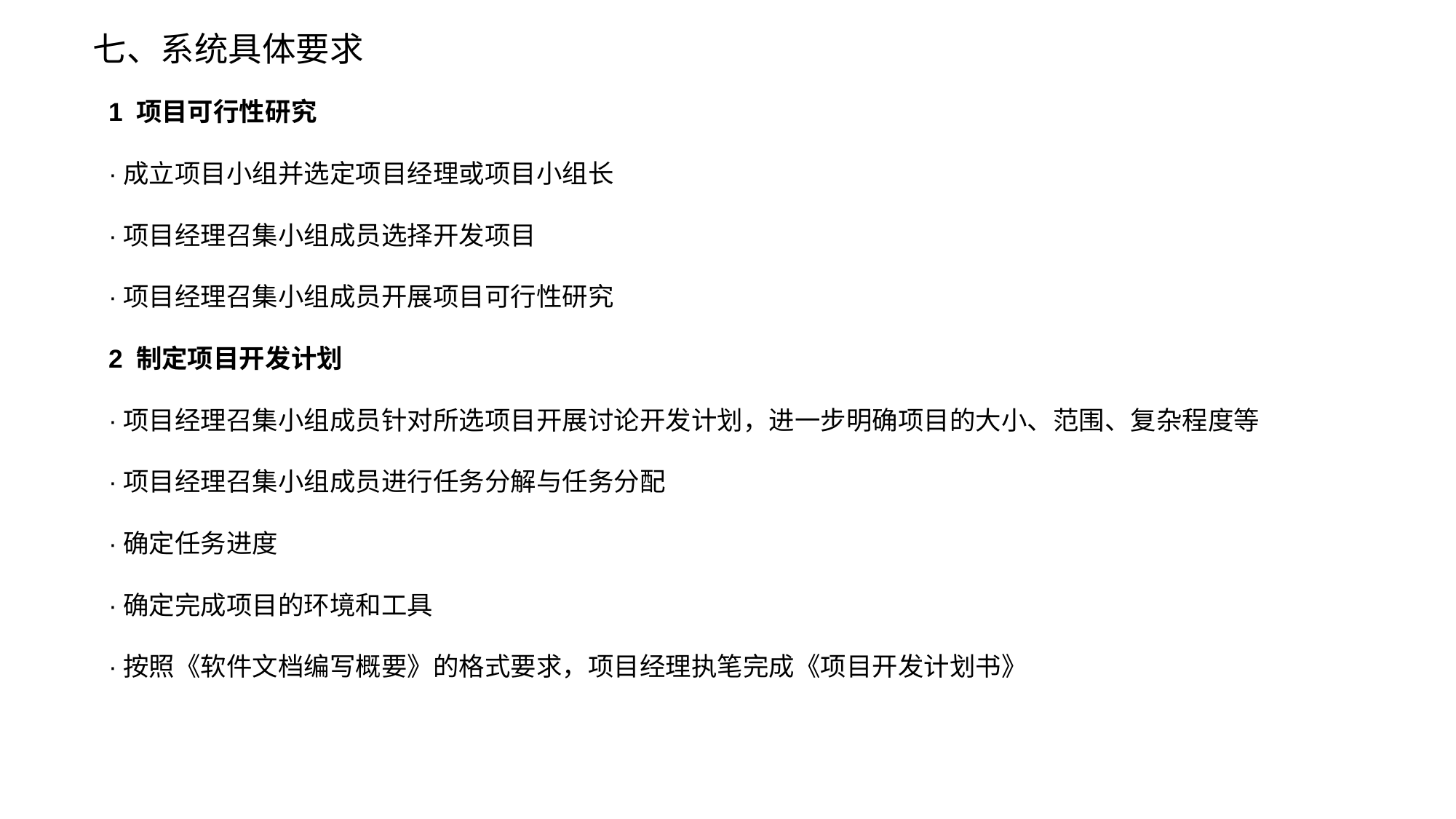

# 七、系统具体要求
1 项目可行性研究
·成立项目小组并选定项目经理或项目小组长
·项目经理召集小组成员选择开发项目
·项目经理召集小组成员开展项目可行性研究
2 制定项目开发计划
·项目经理召集小组成员针对所选项目开展讨论开发计划，进一步明确项目的大小、范围、复杂程度等
·项目经理召集小组成员进行任务分解与任务分配
·确定任务进度
·确定完成项目的环境和工具
·按照《软件文档编写概要》的格式要求，项目经理执笔完成《项目开发计划书》